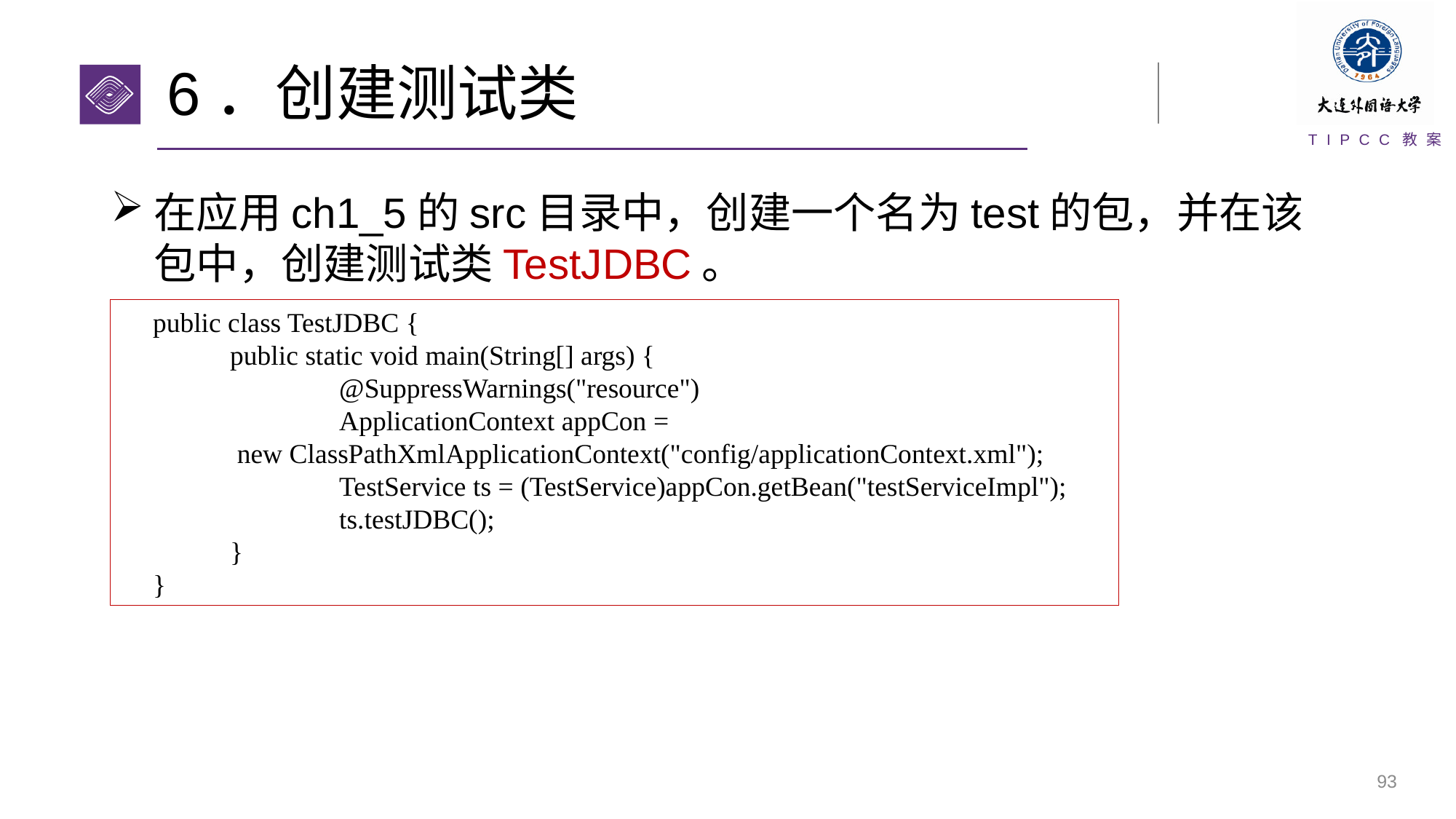

# 6．创建测试类
在应用ch1_5的src目录中，创建一个名为test的包，并在该包中，创建测试类TestJDBC。
public class TestJDBC {
	public static void main(String[] args) {
		@SuppressWarnings("resource")
		ApplicationContext appCon =
 new ClassPathXmlApplicationContext("config/applicationContext.xml");
		TestService ts = (TestService)appCon.getBean("testServiceImpl");
		ts.testJDBC();
	}
}
93